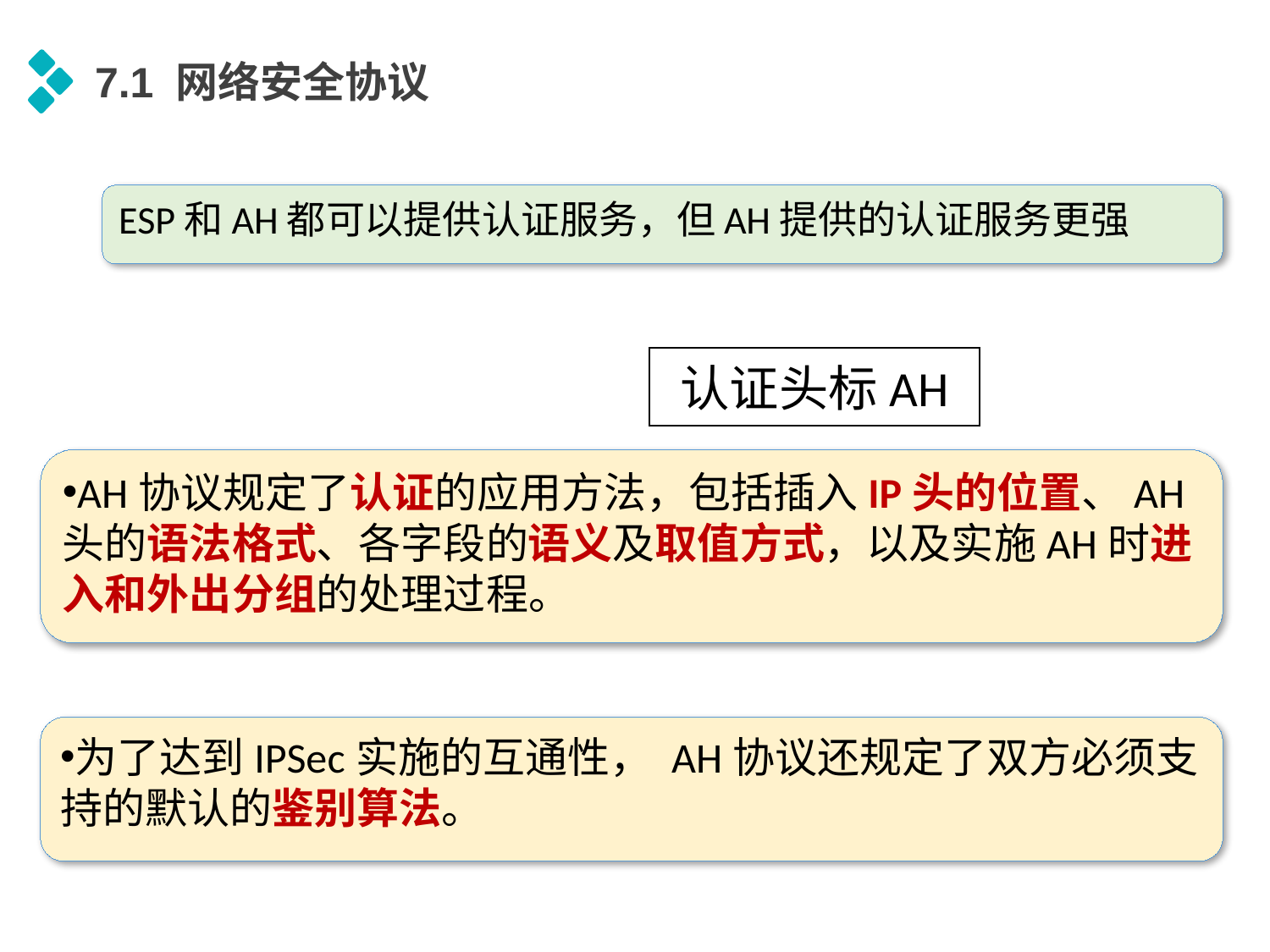

7.1 网络安全协议

ESP和AH都可以提供认证服务，但AH提供的认证服务更强
认证头标AH
AH协议规定了认证的应用方法，包括插入IP头的位置、AH头的语法格式、各字段的语义及取值方式，以及实施AH时进入和外出分组的处理过程。
为了达到IPSec实施的互通性， AH协议还规定了双方必须支持的默认的鉴别算法。